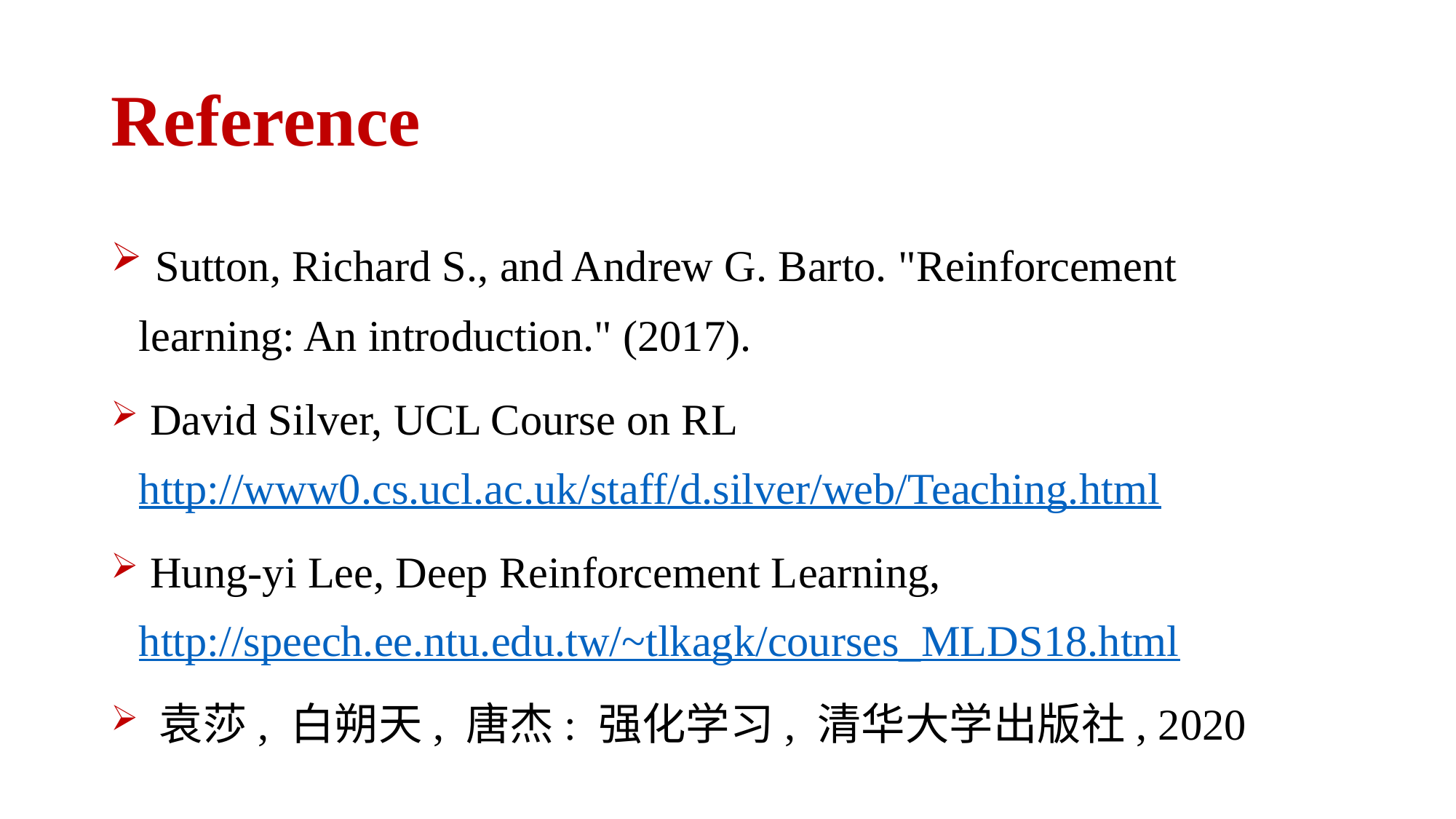

# Reference
 Sutton, Richard S., and Andrew G. Barto. "Reinforcement learning: An introduction." (2017).
 David Silver, UCL Course on RL http://www0.cs.ucl.ac.uk/staff/d.silver/web/Teaching.html
 Hung-yi Lee, Deep Reinforcement Learning, http://speech.ee.ntu.edu.tw/~tlkagk/courses_MLDS18.html
 袁莎, 白朔天, 唐杰: 强化学习, 清华大学出版社, 2020